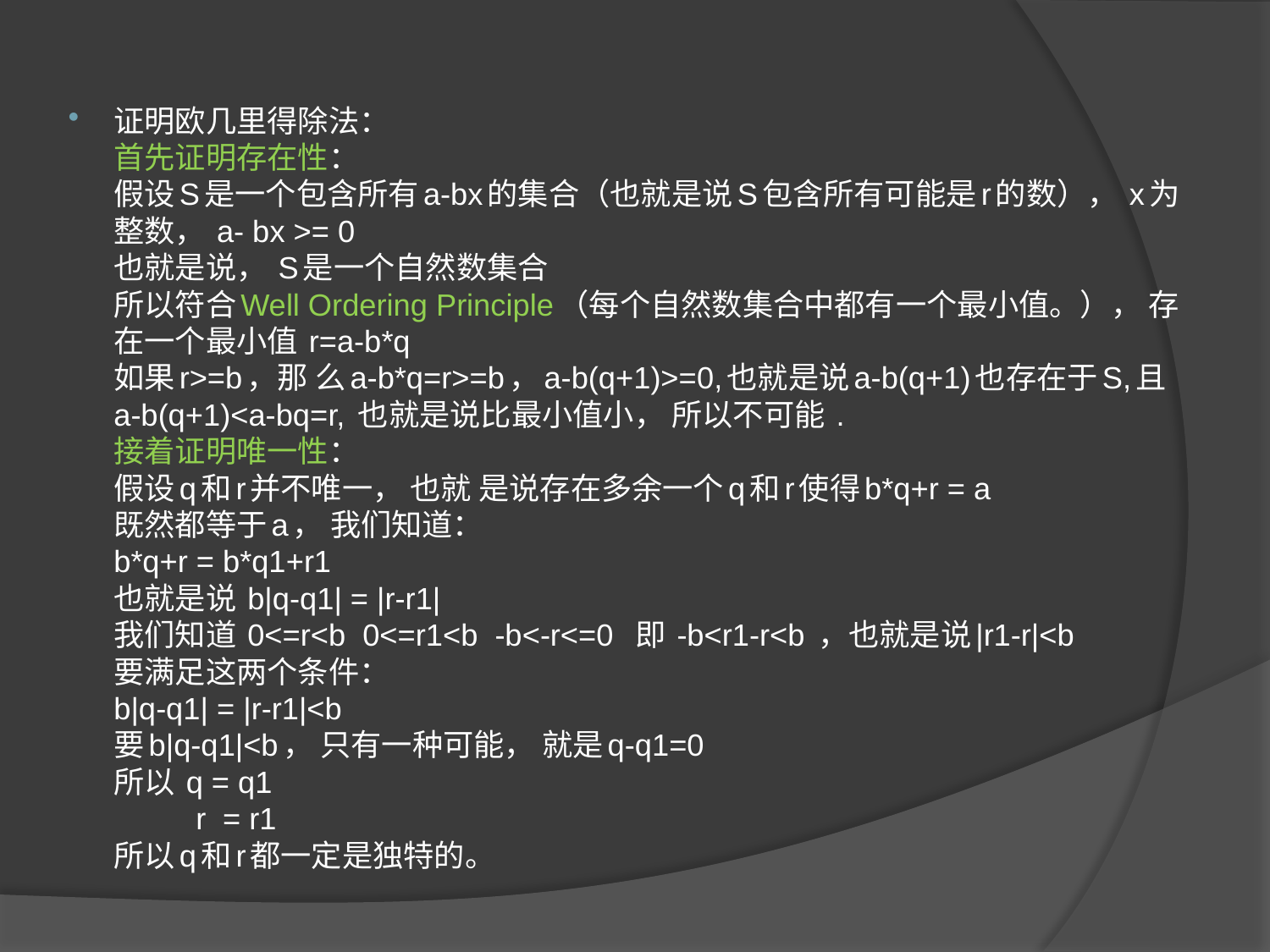

证明欧几里得除法：
首先证明存在性：
假设S是一个包含所有a-bx的集合（也就是说S包含所有可能是r的数）， x为整数， a- bx >= 0
也就是说， S是一个自然数集合
所以符合Well Ordering Principle（每个自然数集合中都有一个最小值。）， 存在一个最小值 r=a-b*q
如果r>=b，那 么a-b*q=r>=b，a-b(q+1)>=0,也就是说a-b(q+1)也存在于S,且a-b(q+1)<a-bq=r, 也就是说比最小值小， 所以不可能 .
接着证明唯一性：
假设q和r并不唯一， 也就 是说存在多余一个q和r使得b*q+r = a
既然都等于a， 我们知道：
b*q+r = b*q1+r1
也就是说 b|q-q1| = |r-r1|
我们知道 0<=r<b  0<=r1<b  -b<-r<=0  即 -b<r1-r<b ，也就是说|r1-r|<b
要满足这两个条件：
b|q-q1| = |r-r1|<b
要b|q-q1|<b， 只有一种可能， 就是q-q1=0
所以 q = q1
	 r  = r1
所以q和r都一定是独特的。